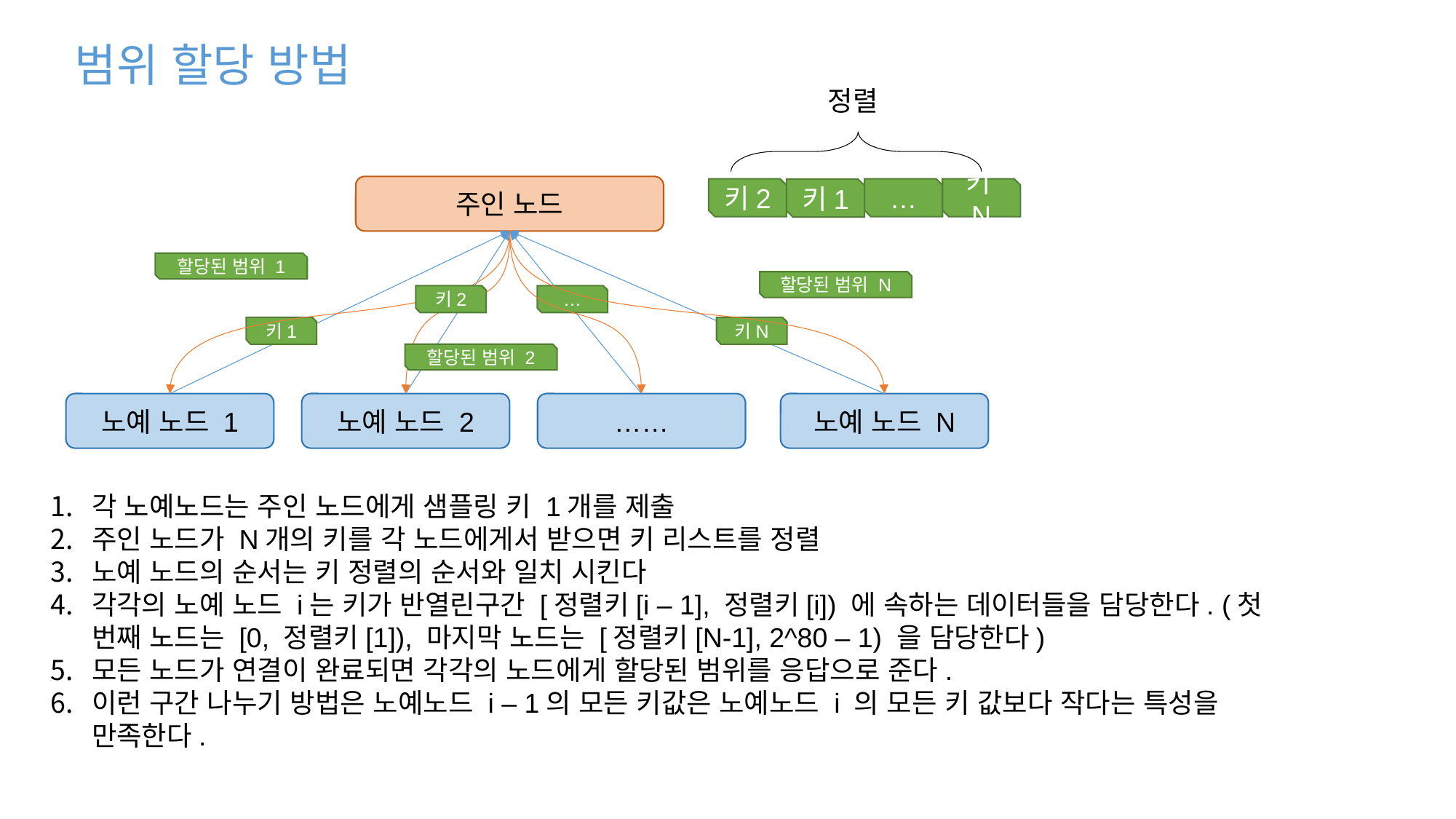

범위 할당 방법
정렬

키N
…
키2
키1
주인 노드
할당된 범위 1
할당된 범위 N
키2
…
키1
키N
할당된 범위 2
노예 노드 1
노예 노드 2
……
노예 노드 N
각 노예노드는 주인 노드에게 샘플링 키 1개를 제출
주인 노드가 N개의 키를 각 노드에게서 받으면 키 리스트를 정렬
노예 노드의 순서는 키 정렬의 순서와 일치 시킨다
각각의 노예 노드 i는 키가 반열린구간 [정렬키[i – 1], 정렬키[i]) 에 속하는 데이터들을 담당한다. (첫 번째 노드는 [0, 정렬키[1]), 마지막 노드는 [정렬키[N-1], 2^80 – 1) 을 담당한다)
모든 노드가 연결이 완료되면 각각의 노드에게 할당된 범위를 응답으로 준다.
이런 구간 나누기 방법은 노예노드 i – 1의 모든 키값은 노예노드 i 의 모든 키 값보다 작다는 특성을 만족한다.